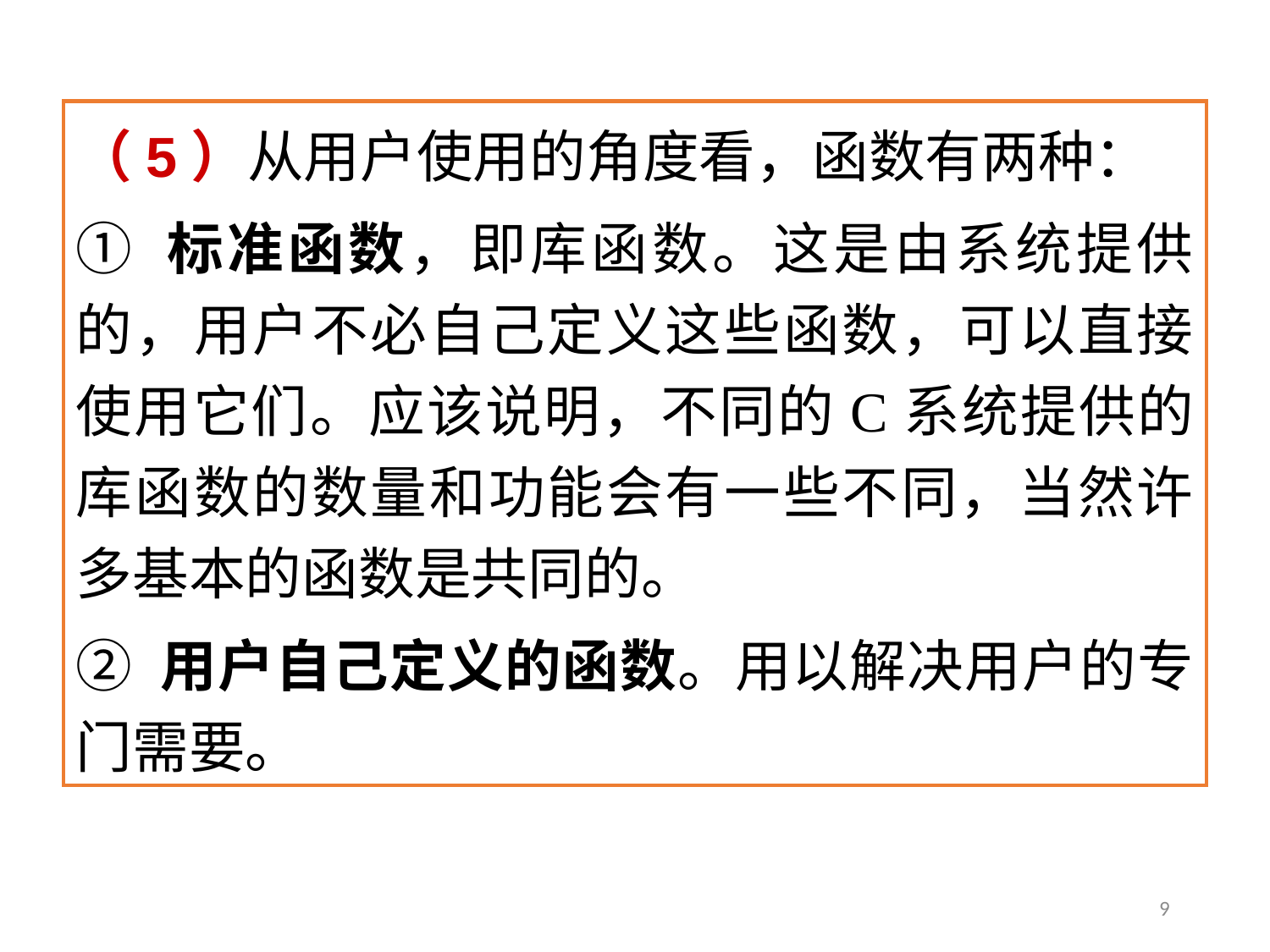

（5）从用户使用的角度看，函数有两种：
① 标准函数，即库函数。这是由系统提供的，用户不必自己定义这些函数，可以直接使用它们。应该说明，不同的C系统提供的库函数的数量和功能会有一些不同，当然许多基本的函数是共同的。
② 用户自己定义的函数。用以解决用户的专门需要。
9